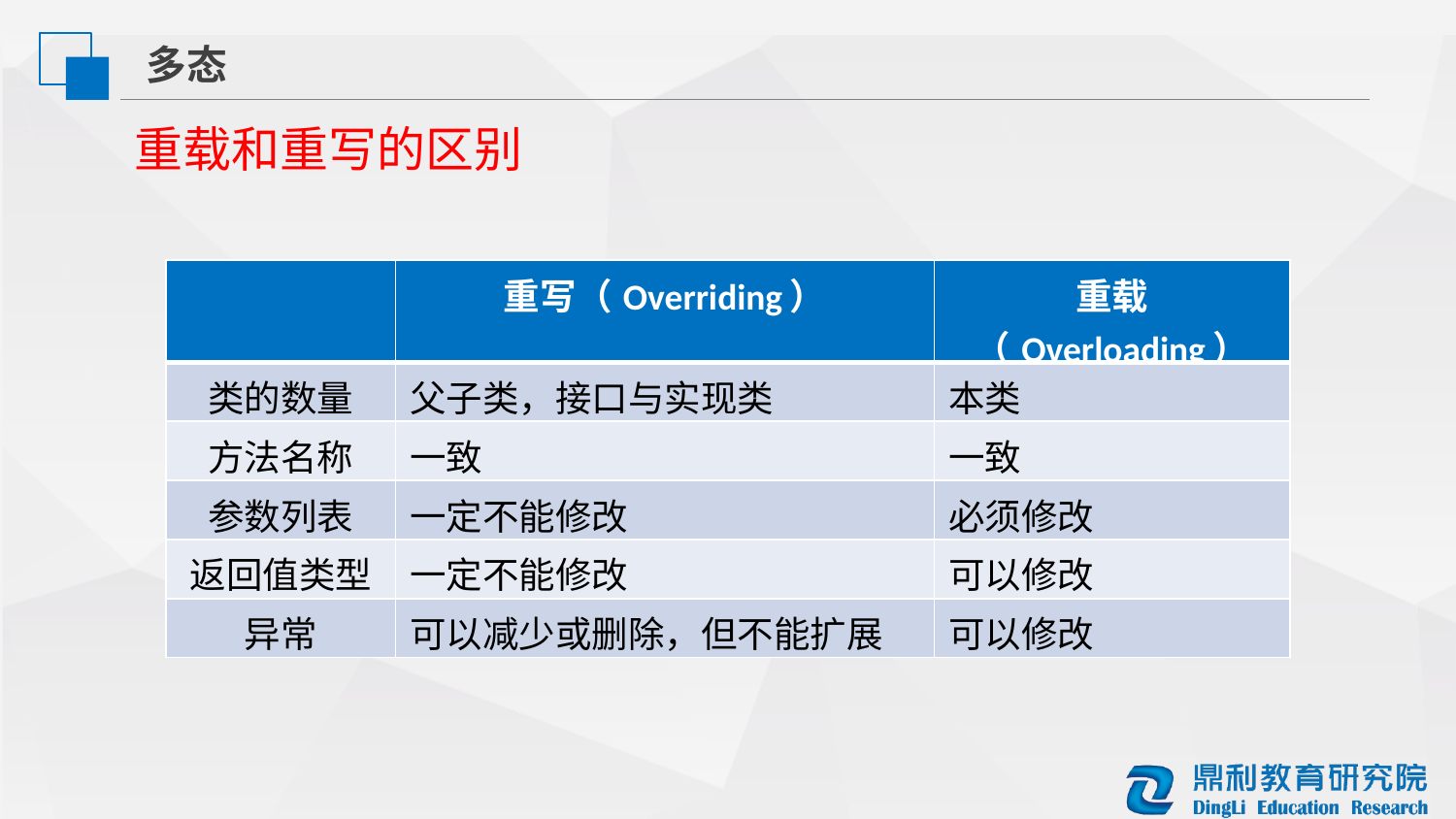

多态
重载和重写的区别
|  | 重写（Overriding） | 重载（Overloading） |
| --- | --- | --- |
| 类的数量 | 父子类，接口与实现类 | 本类 |
| 方法名称 | 一致 | 一致 |
| 参数列表 | 一定不能修改 | 必须修改 |
| 返回值类型 | 一定不能修改 | 可以修改 |
| 异常 | 可以减少或删除，但不能扩展 | 可以修改 |